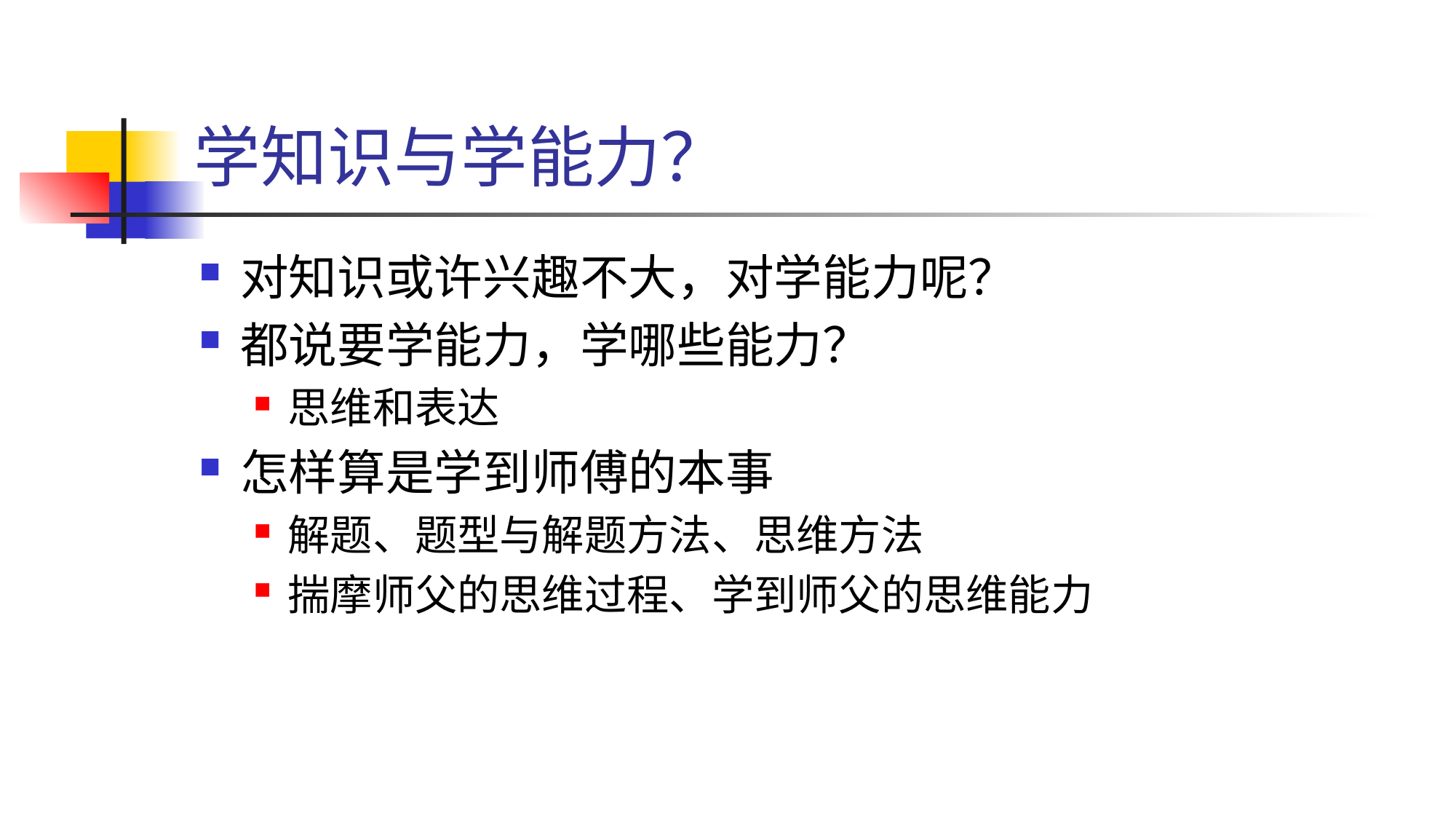

# 学知识与学能力？
对知识或许兴趣不大，对学能力呢？
都说要学能力，学哪些能力？
思维和表达
怎样算是学到师傅的本事
解题、题型与解题方法、思维方法
揣摩师父的思维过程、学到师父的思维能力